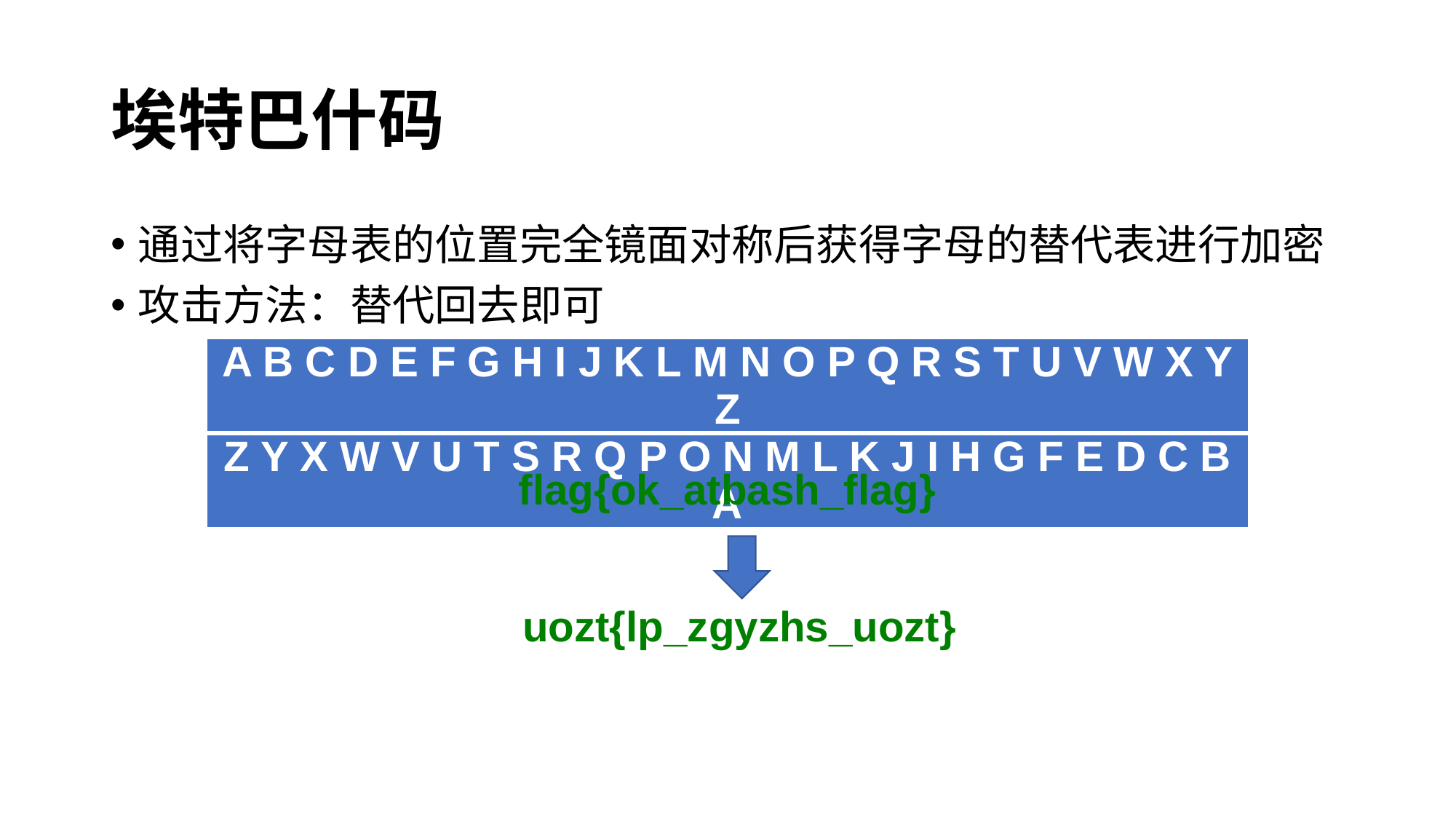

# 埃特巴什码
通过将字母表的位置完全镜面对称后获得字母的替代表进行加密
攻击方法：替代回去即可
| A B C D E F G H I J K L M N O P Q R S T U V W X Y Z |
| --- |
| Z Y X W V U T S R Q P O N M L K J I H G F E D C B A |
flag{ok_atbash_flag}

uozt{lp_zgyzhs_uozt}